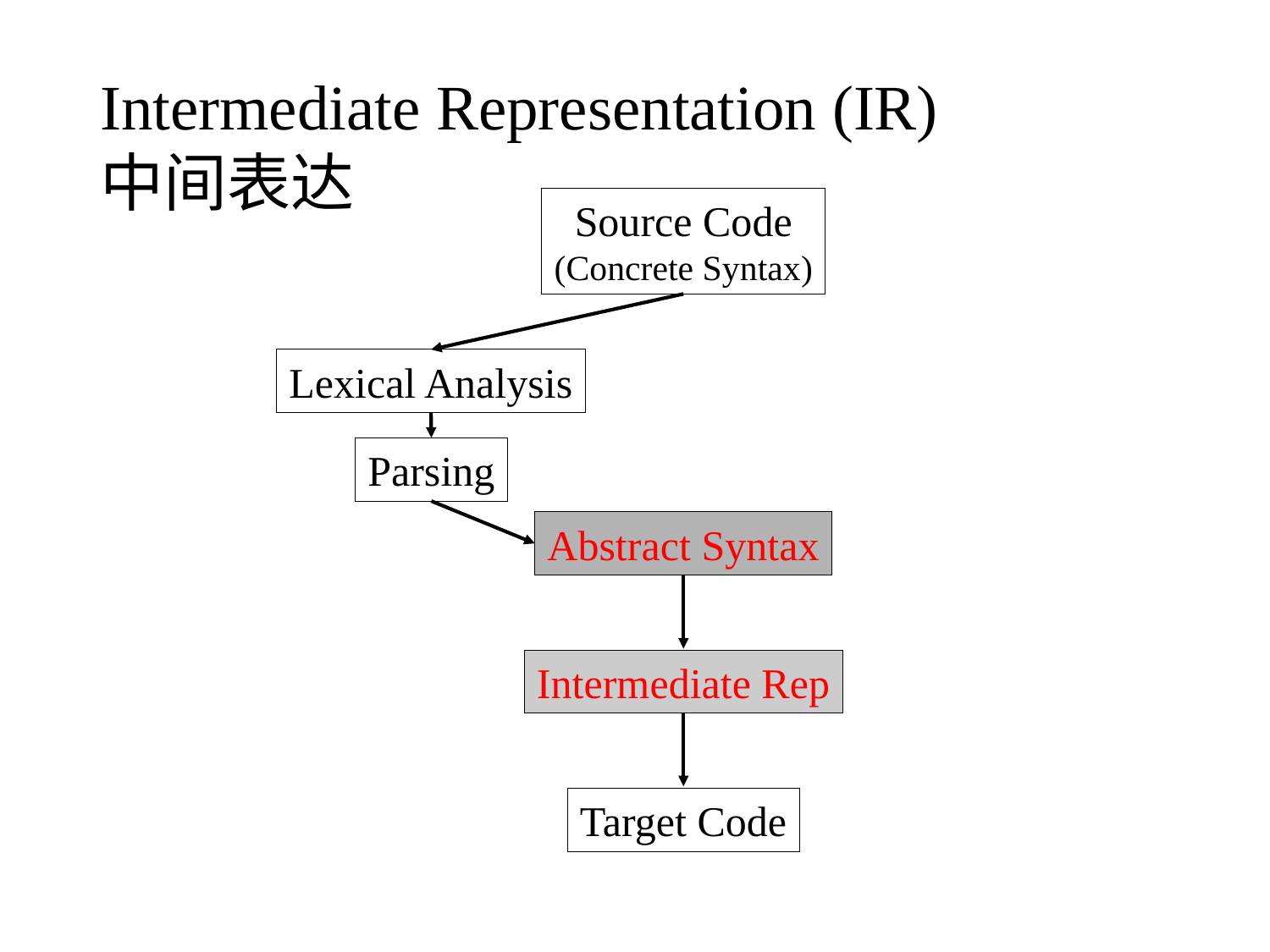

# Intermediate Representation (IR) 中间表达
Source Code
(Concrete Syntax)
Lexical Analysis
Parsing
Abstract Syntax
Intermediate Rep
Target Code